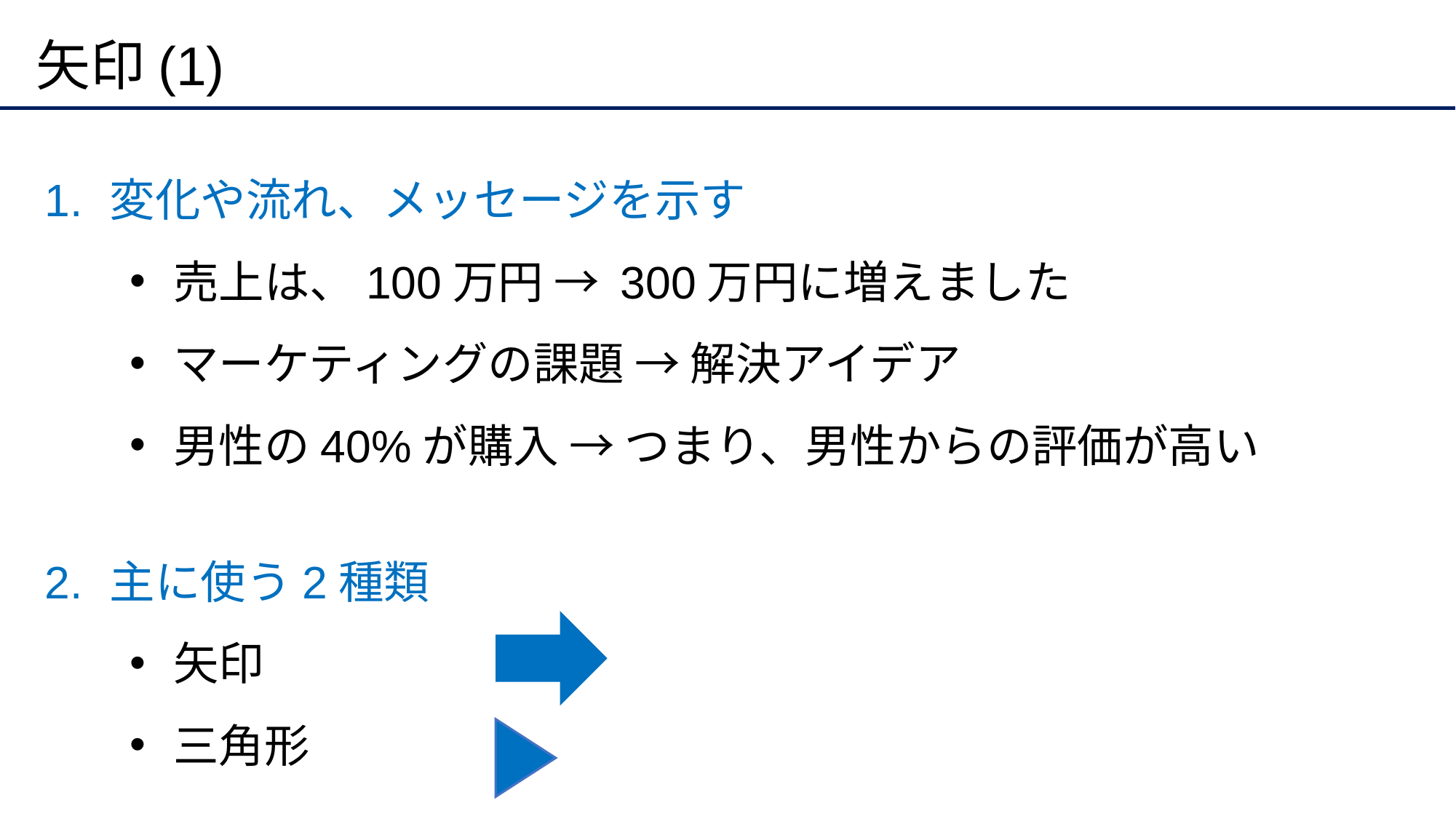

# 矢印(1)
変化や流れ、メッセージを示す
売上は、100万円 → 300万円に増えました
マーケティングの課題 → 解決アイデア
男性の40%が購入 → つまり、男性からの評価が高い
主に使う2種類
矢印
三角形